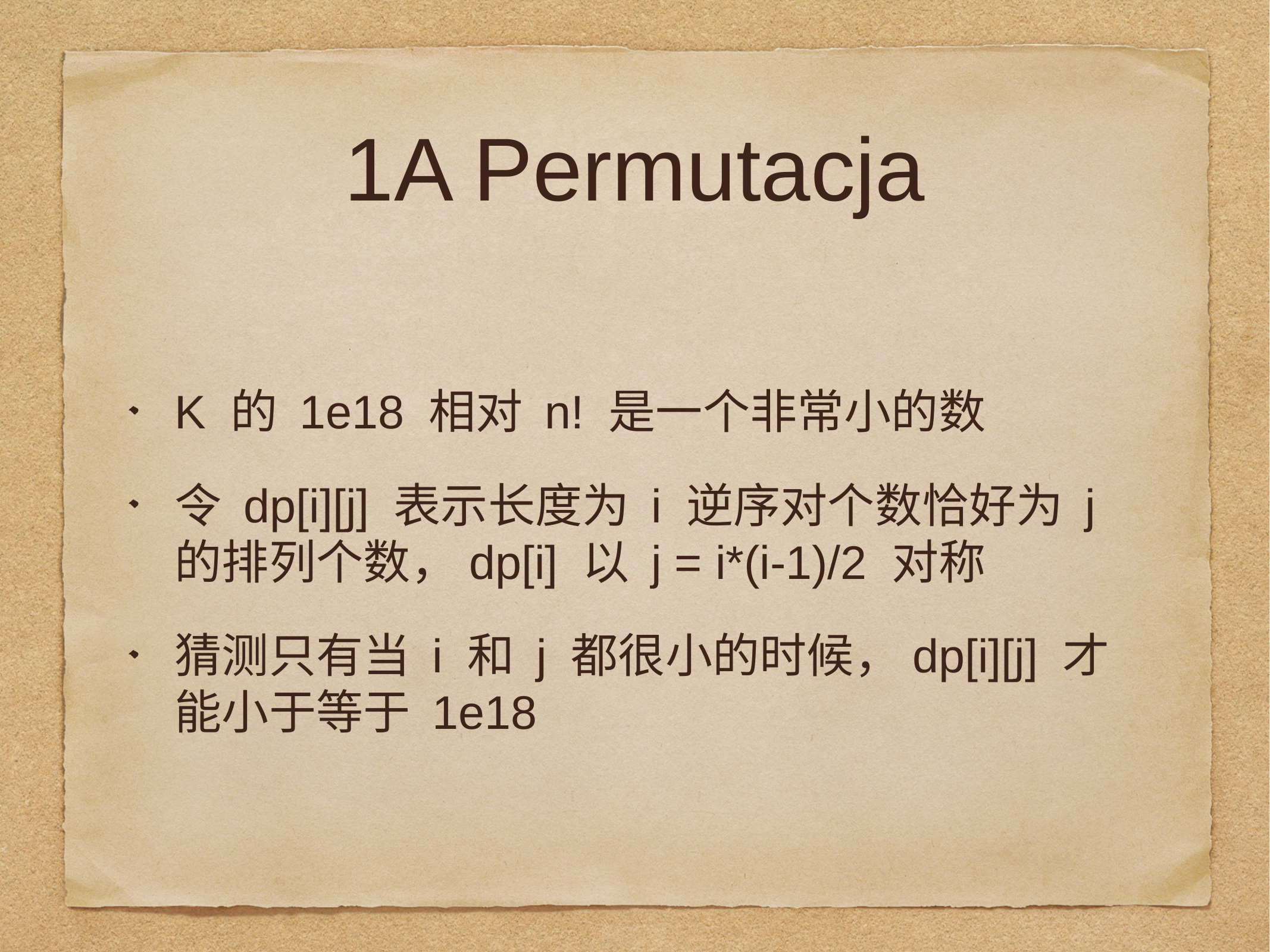

# 1A Permutacja
K 的 1e18 相对 n! 是一个非常小的数
令 dp[i][j] 表示长度为 i 逆序对个数恰好为 j 的排列个数，dp[i] 以 j = i*(i-1)/2 对称
猜测只有当 i 和 j 都很小的时候，dp[i][j] 才能小于等于 1e18